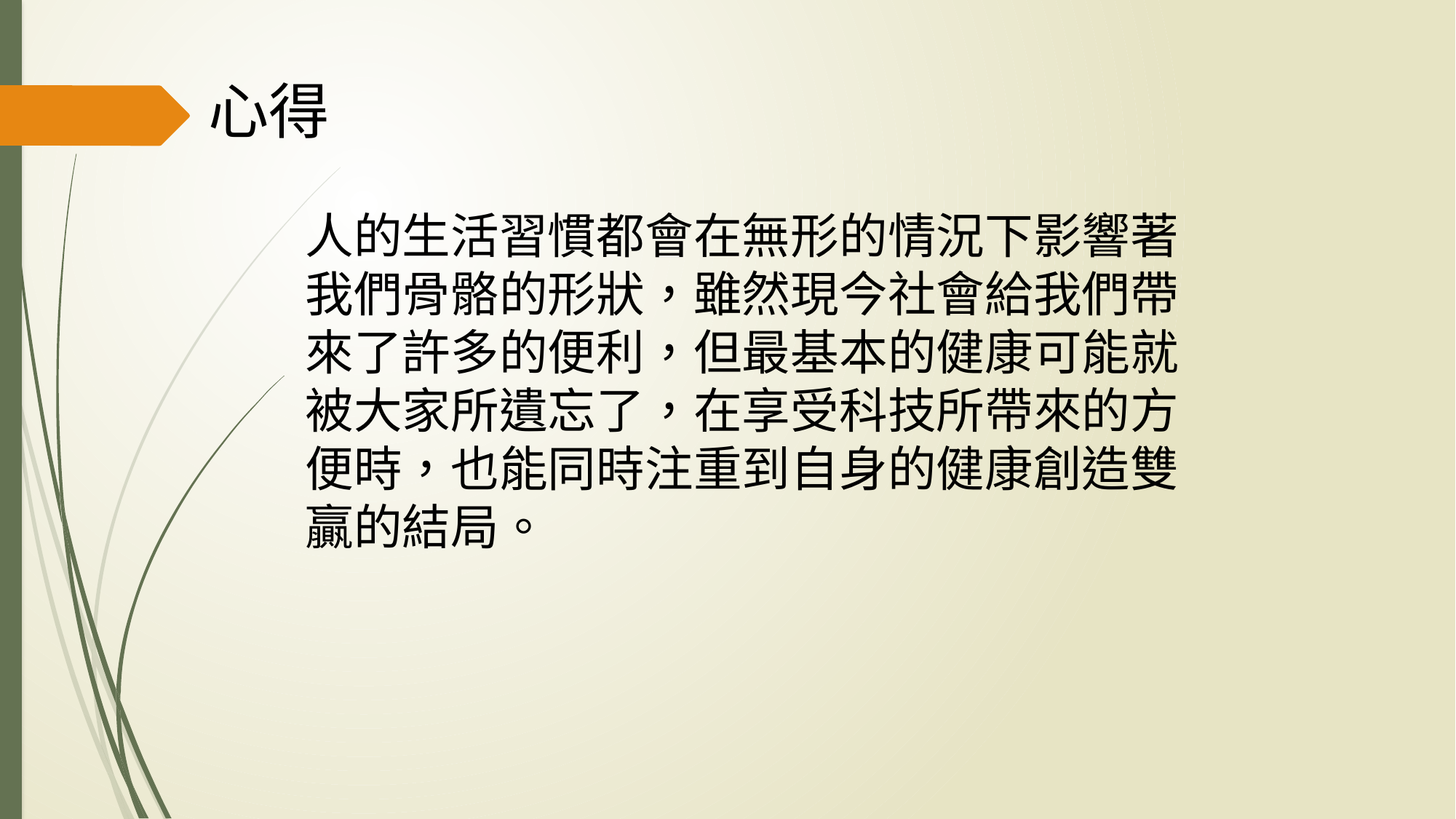

心得
人的生活習慣都會在無形的情況下影響著我們骨骼的形狀，雖然現今社會給我們帶來了許多的便利，但最基本的健康可能就被大家所遺忘了，在享受科技所帶來的方便時，也能同時注重到自身的健康創造雙贏的結局。